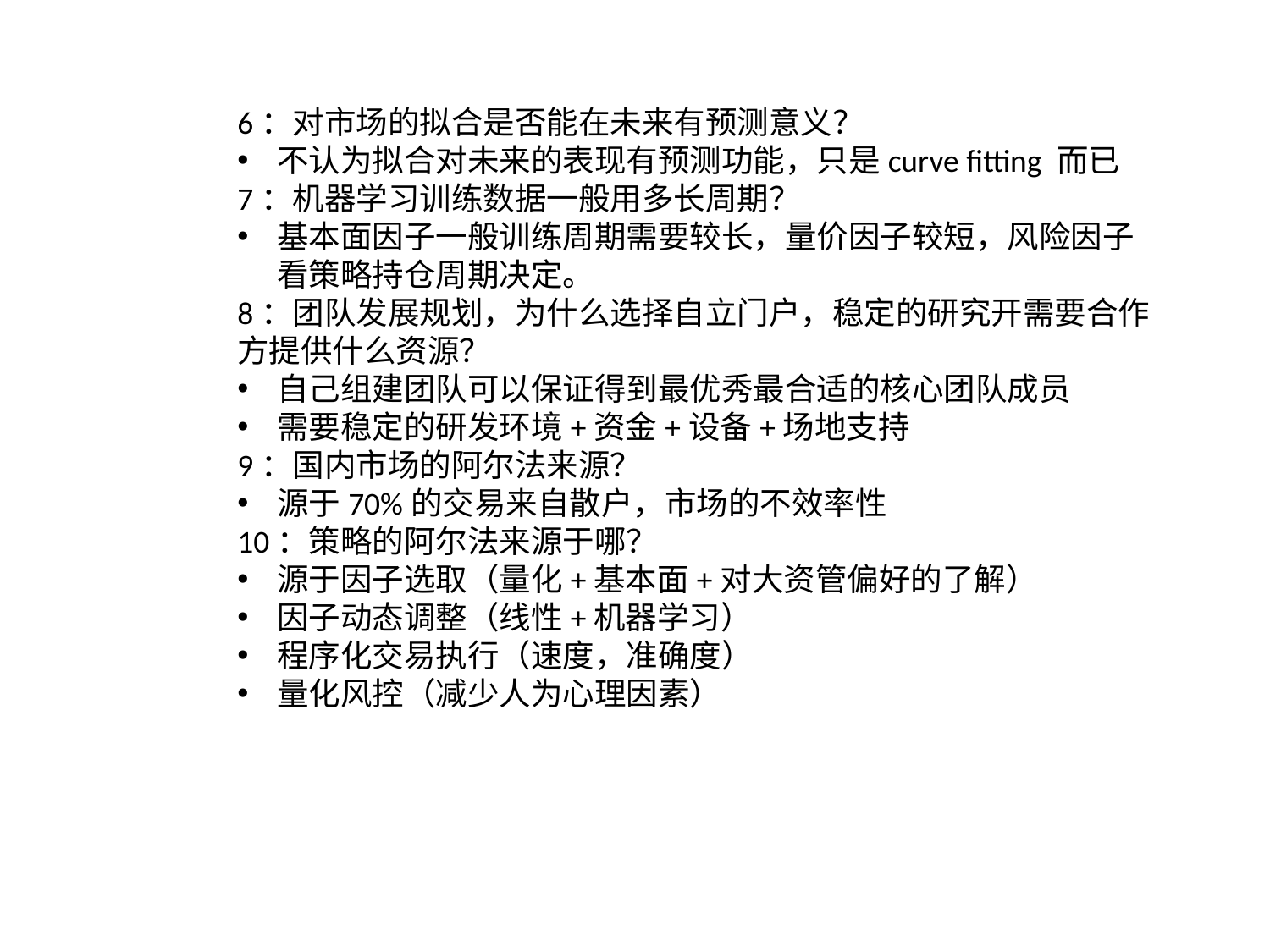

6：对市场的拟合是否能在未来有预测意义？
不认为拟合对未来的表现有预测功能，只是curve fitting 而已
7：机器学习训练数据一般用多长周期？
基本面因子一般训练周期需要较长，量价因子较短，风险因子看策略持仓周期决定。
8：团队发展规划，为什么选择自立门户，稳定的研究开需要合作方提供什么资源？
自己组建团队可以保证得到最优秀最合适的核心团队成员
需要稳定的研发环境+资金+设备+场地支持
9：国内市场的阿尔法来源？
源于70%的交易来自散户，市场的不效率性
10：策略的阿尔法来源于哪？
源于因子选取（量化+基本面+对大资管偏好的了解）
因子动态调整（线性+机器学习）
程序化交易执行（速度，准确度）
量化风控（减少人为心理因素）